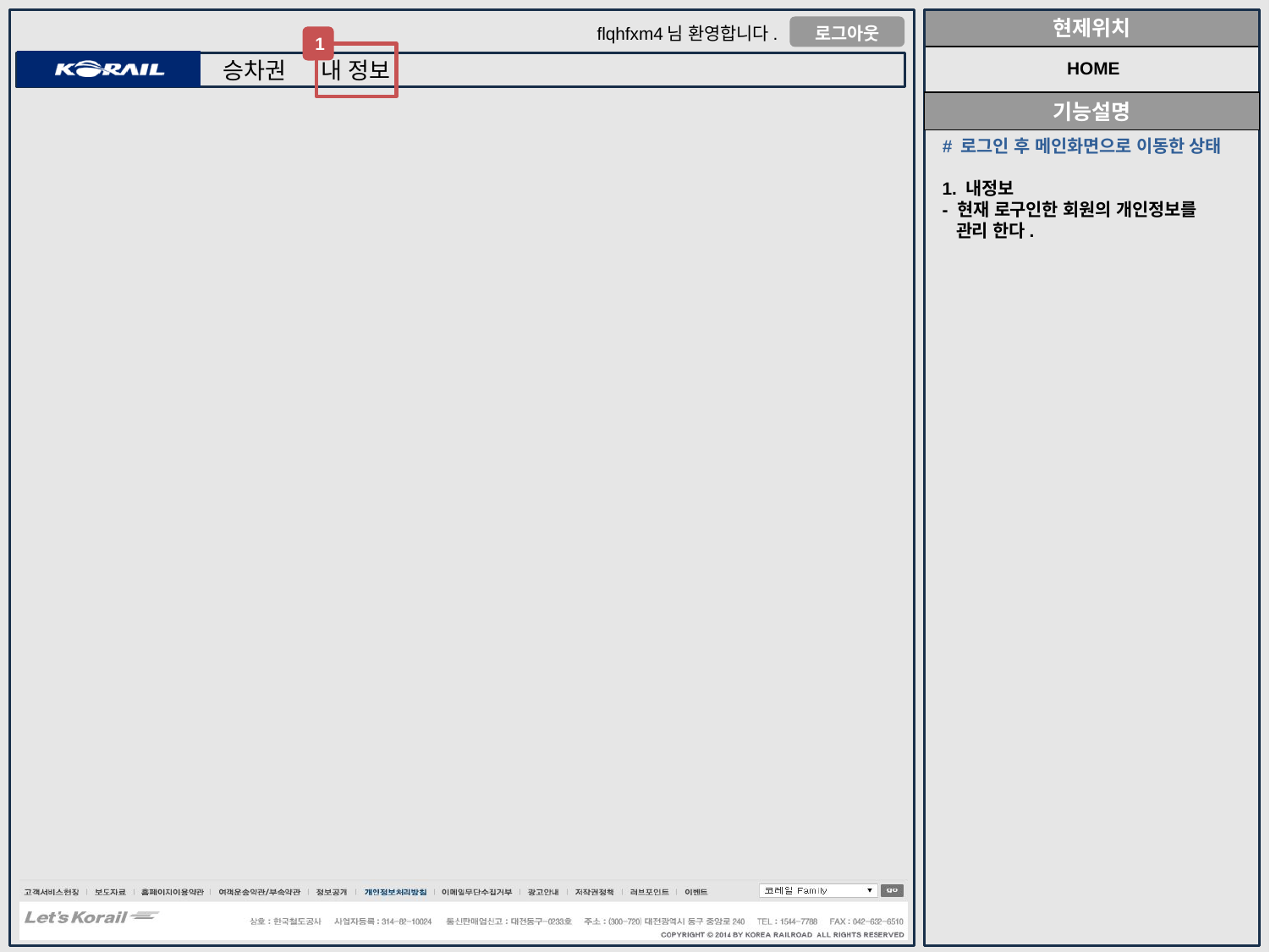

1

HOME
# 로그인 후 메인화면으로 이동한 상태

1. 내정보
- 현재 로구인한 회원의 개인정보를
  관리 한다.